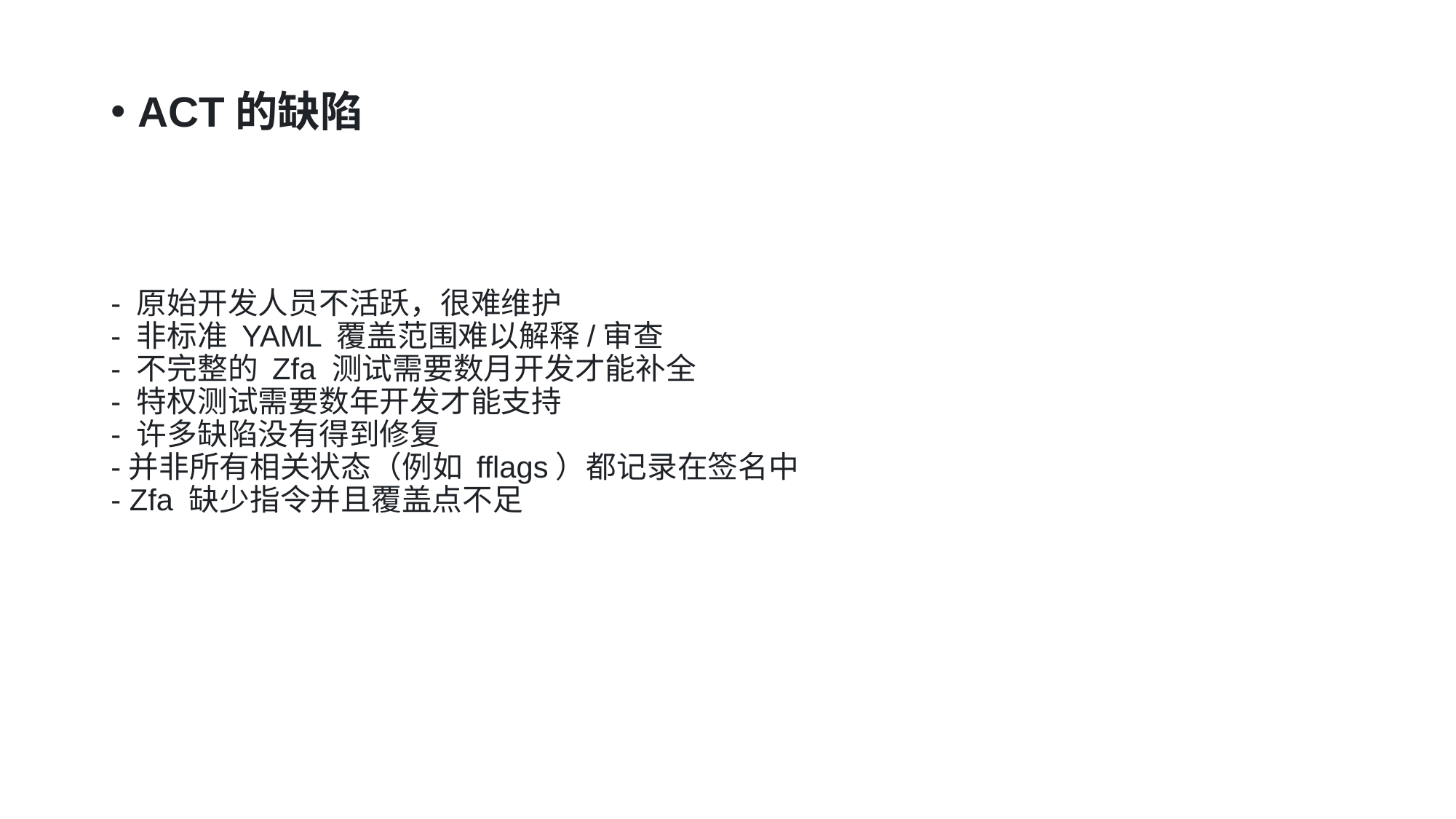

ACT的缺陷
# - 原始开发人员不活跃，很难维护 - 非标准 YAML 覆盖范围难以解释/审查 - 不完整的 Zfa 测试需要数月开发才能补全 - 特权测试需要数年开发才能支持 - 许多缺陷没有得到修复 -并非所有相关状态（例如 fflags）都记录在签名中 - Zfa 缺少指令并且覆盖点不足